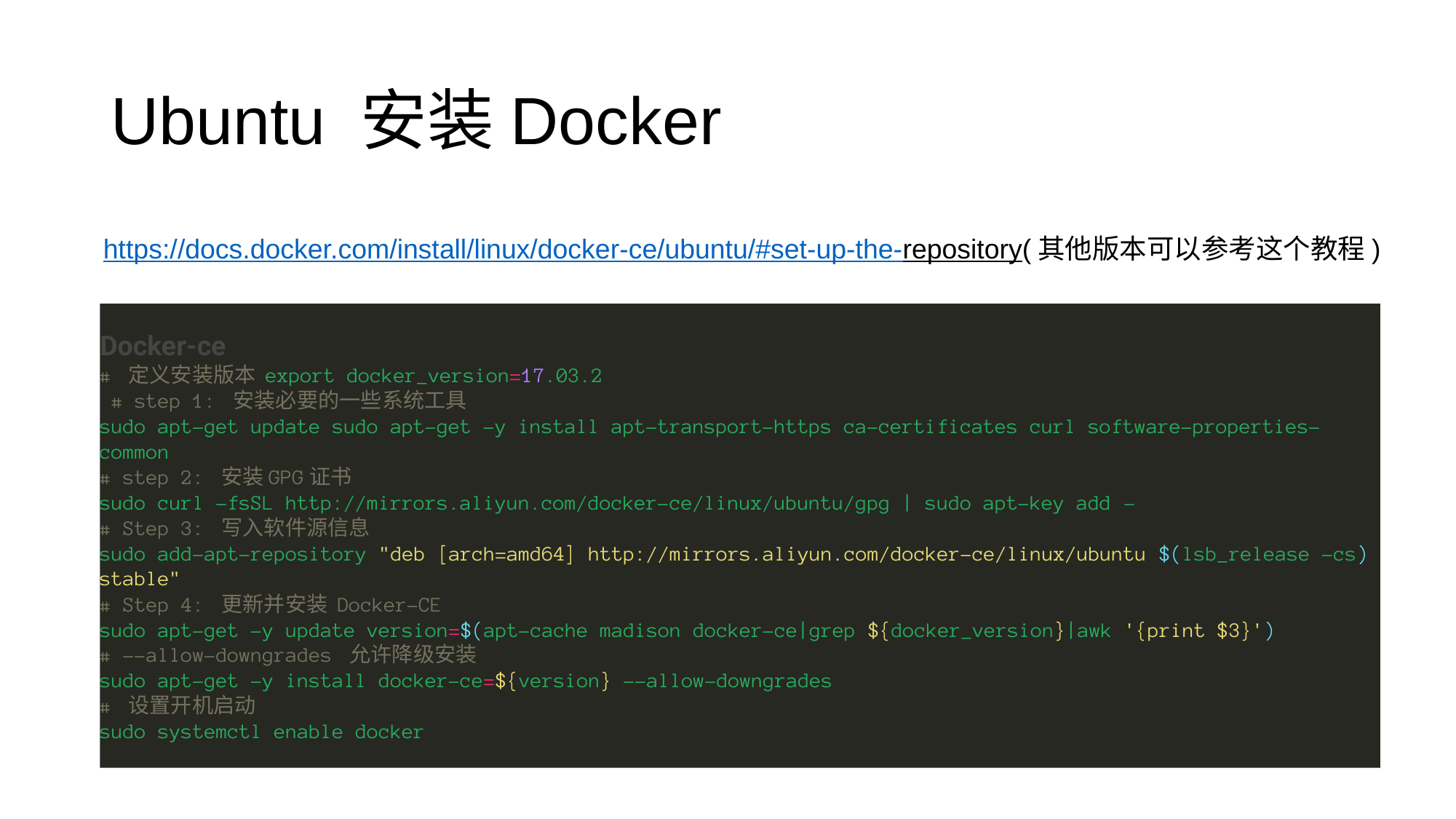

# Ubuntu 安装Docker
https://docs.docker.com/install/linux/docker-ce/ubuntu/#set-up-the-repository(其他版本可以参考这个教程)
Docker-ce
# 定义安装版本 export docker_version=17.03.2
 # step 1: 安装必要的一些系统工具
sudo apt-get update sudo apt-get -y install apt-transport-https ca-certificates curl software-properties-common
# step 2: 安装GPG证书
sudo curl -fsSL http://mirrors.aliyun.com/docker-ce/linux/ubuntu/gpg | sudo apt-key add –
# Step 3: 写入软件源信息
sudo add-apt-repository "deb [arch=amd64] http://mirrors.aliyun.com/docker-ce/linux/ubuntu $(lsb_release -cs) stable"
# Step 4: 更新并安装 Docker-CE
sudo apt-get -y update version=$(apt-cache madison docker-ce|grep ${docker_version}|awk '{print $3}')
# --allow-downgrades 允许降级安装
sudo apt-get -y install docker-ce=${version} --allow-downgrades
# 设置开机启动
sudo systemctl enable docker